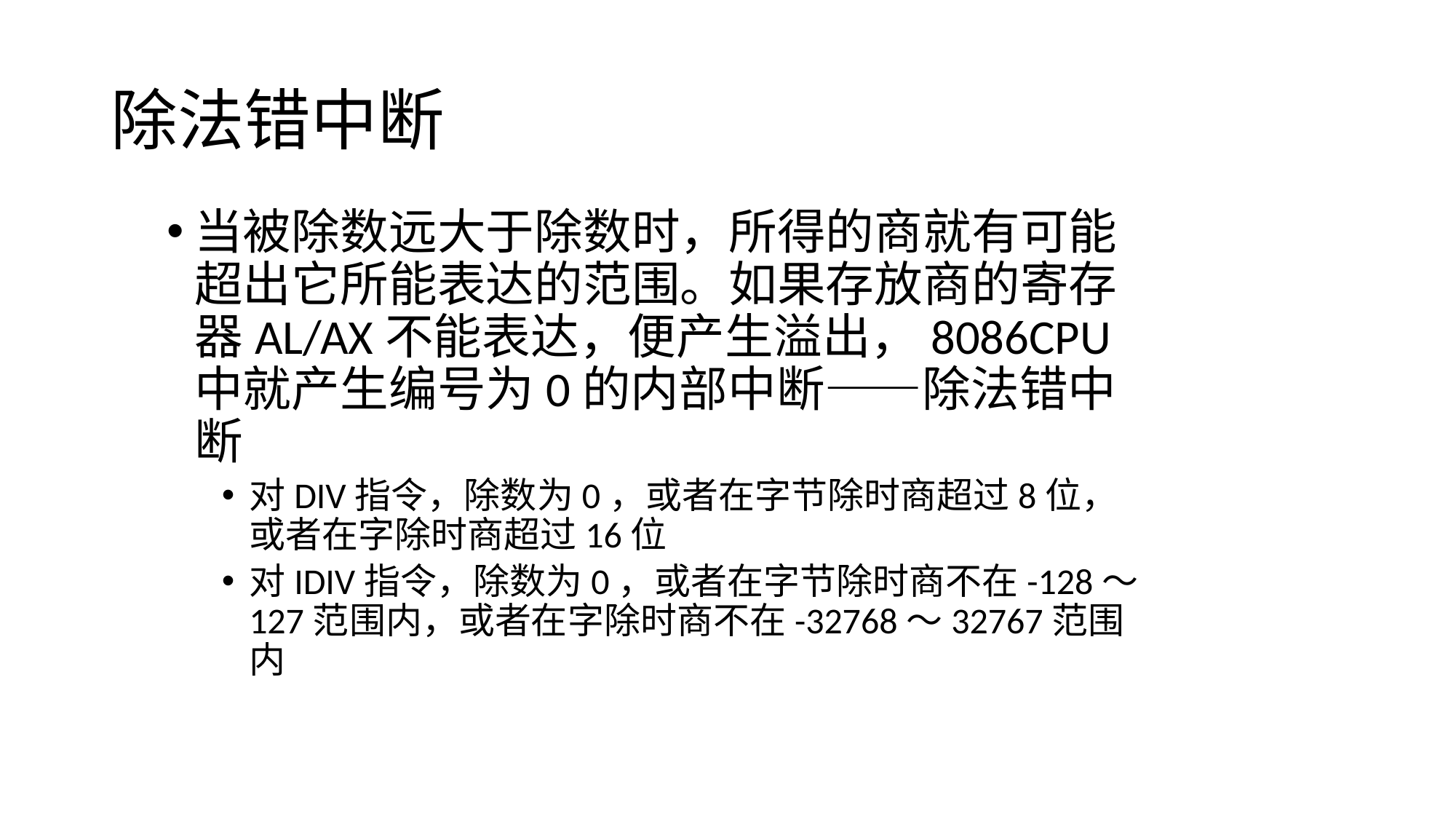

# 除法错中断
当被除数远大于除数时，所得的商就有可能超出它所能表达的范围。如果存放商的寄存器AL/AX不能表达，便产生溢出，8086CPU中就产生编号为0的内部中断——除法错中断
对DIV指令，除数为0，或者在字节除时商超过8位，或者在字除时商超过16位
对IDIV指令，除数为0，或者在字节除时商不在-128～127范围内，或者在字除时商不在-32768～32767范围内